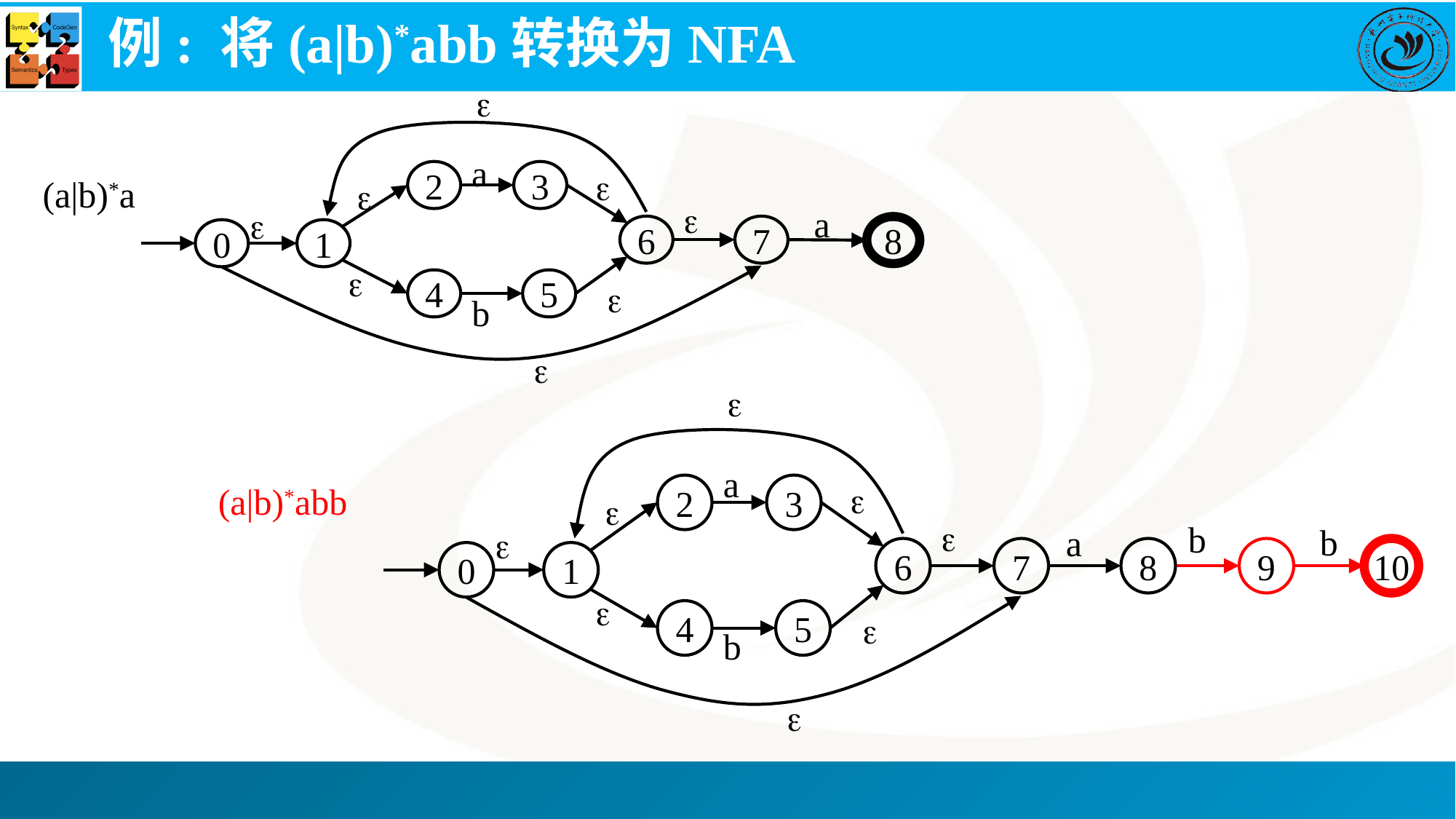

# 例: 将(a|b)*abb转换为NFA
ε

a
ε
2
3
ε
ε
a
ε
6
7
8
0
1
ε

4
5
ε
b
ε
(a|b)*a
ε

a
ε
2
3
ε
ε
b
b
a
ε
6
7
8
9
10
0
1
ε

4
5
ε
b
ε
(a|b)*abb
78